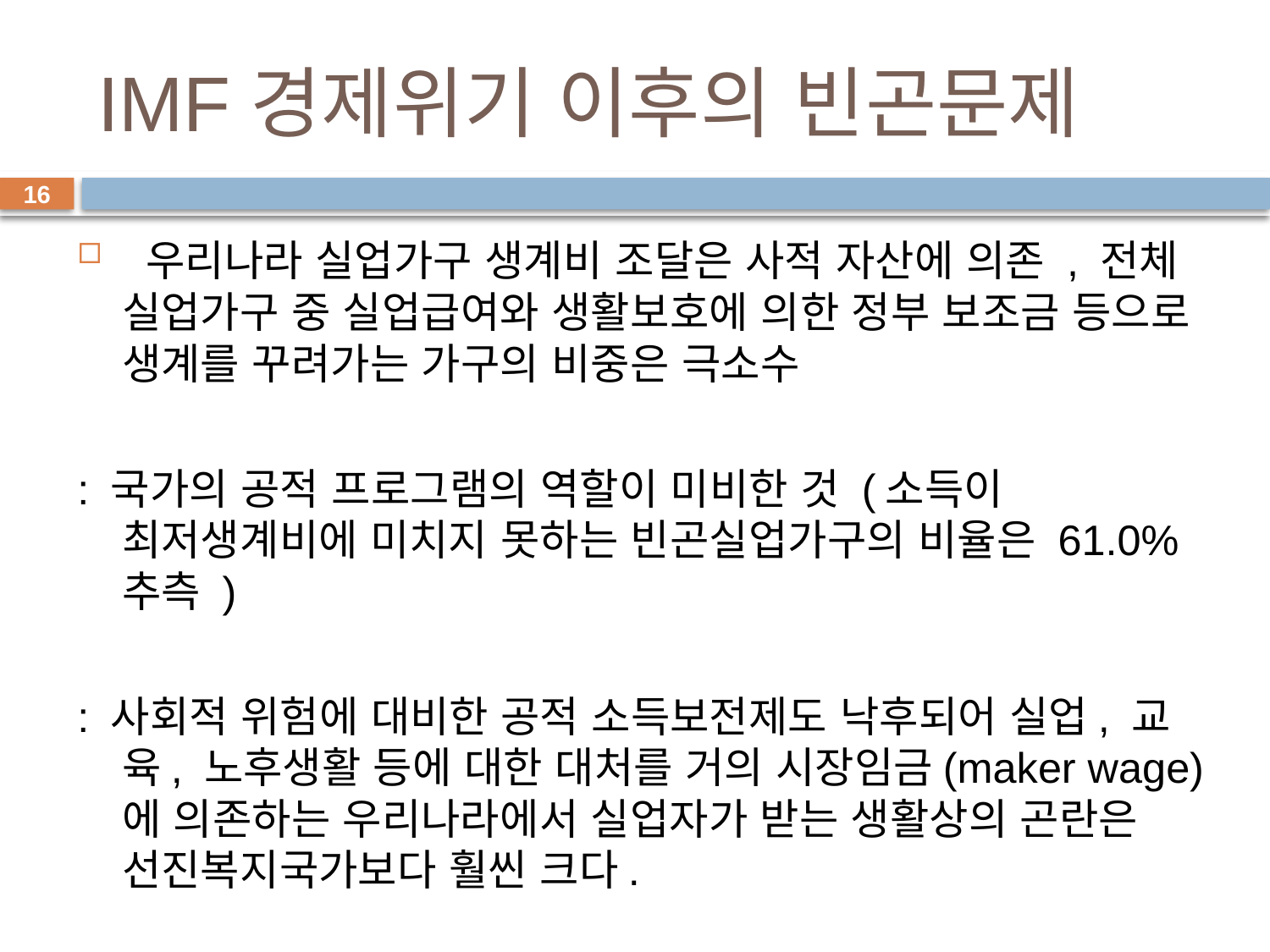

# IMF경제위기 이후의 빈곤문제
16
 우리나라 실업가구 생계비 조달은 사적 자산에 의존 , 전체 실업가구 중 실업급여와 생활보호에 의한 정부 보조금 등으로 생계를 꾸려가는 가구의 비중은 극소수

: 국가의 공적 프로그램의 역할이 미비한 것 (소득이 최저생계비에 미치지 못하는 빈곤실업가구의 비율은 61.0% 추측 )

: 사회적 위험에 대비한 공적 소득보전제도 낙후되어 실업, 교육, 노후생활 등에 대한 대처를 거의 시장임금(maker wage)에 의존하는 우리나라에서 실업자가 받는 생활상의 곤란은 선진복지국가보다 훨씬 크다.